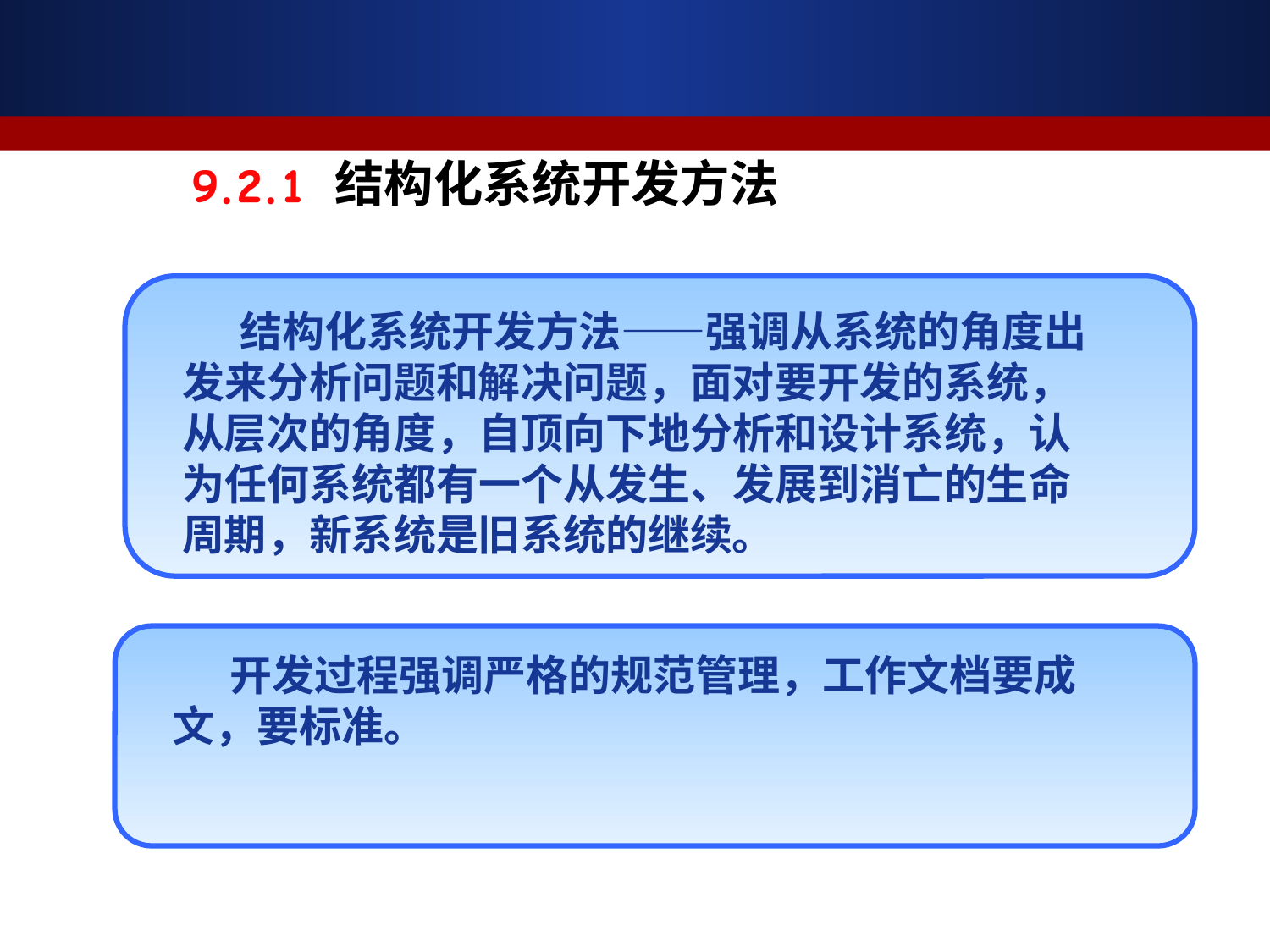

9.2.1 结构化系统开发方法

     结构化系统开发方法——强调从系统的角度出发来分析问题和解决问题，面对要开发的系统，从层次的角度，自顶向下地分析和设计系统，认为任何系统都有一个从发生、发展到消亡的生命周期，新系统是旧系统的继续。

     开发过程强调严格的规范管理，工作文档要成文，要标准。